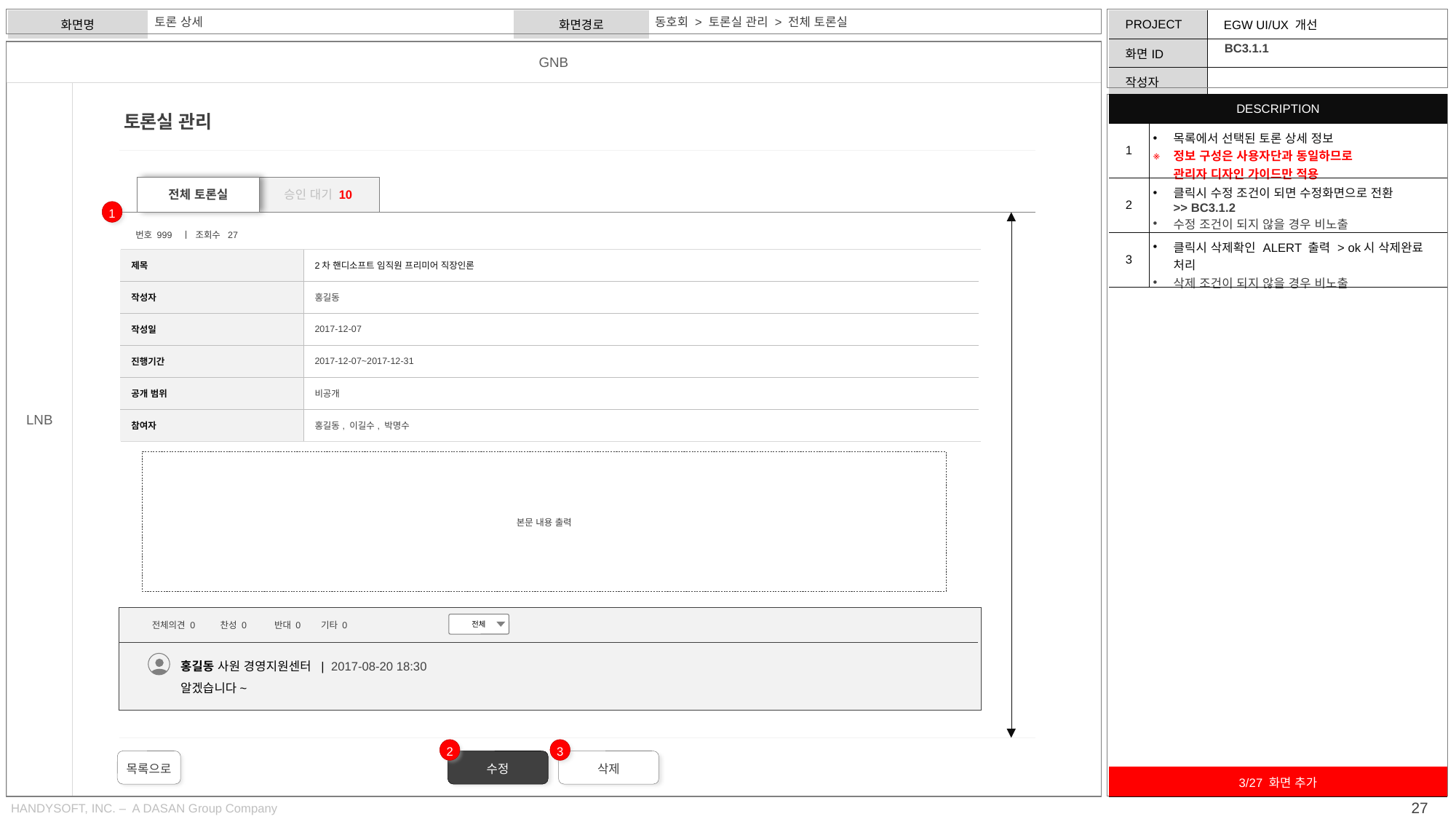

토론 상세
동호회 > 토론실 관리 > 전체 토론실
BC3.1.1
| DESCRIPTION |  |
| --- | --- |
| 1 | 목록에서 선택된 토론 상세 정보 정보 구성은 사용자단과 동일하므로 관리자 디자인 가이드만 적용 |
| 2 | 클릭시 수정 조건이 되면 수정화면으로 전환 >> BC3.1.2 수정 조건이 되지 않을 경우 비노출 |
| 3 | 클릭시 삭제확인 ALERT 출력 > ok시 삭제완료 처리 삭제 조건이 되지 않을 경우 비노출 |
토론실 관리
전체 토론실
승인 대기 10
1
번호 999   ㅣ  조회수  27
| 제목 | 2차 핸디소프트 임직원 프리미어 직장인론 |
| --- | --- |
| 작성자 | 홍길동 |
| 작성일 | 2017-12-07 |
| 진행기간 | 2017-12-07~2017-12-31 |
| 공개 범위 | 비공개 |
| 참여자 | 홍길동, 이길수, 박명수 |
본문 내용 출력

전체
전체의견 0         찬성 0          반대 0       기타 0

홍길동 사원 경영지원센터  |  2017-08-20 18:30
알겠습니다~

2
3
목록으로
수정
삭제
| 3/27 화면 추가 |
| --- |